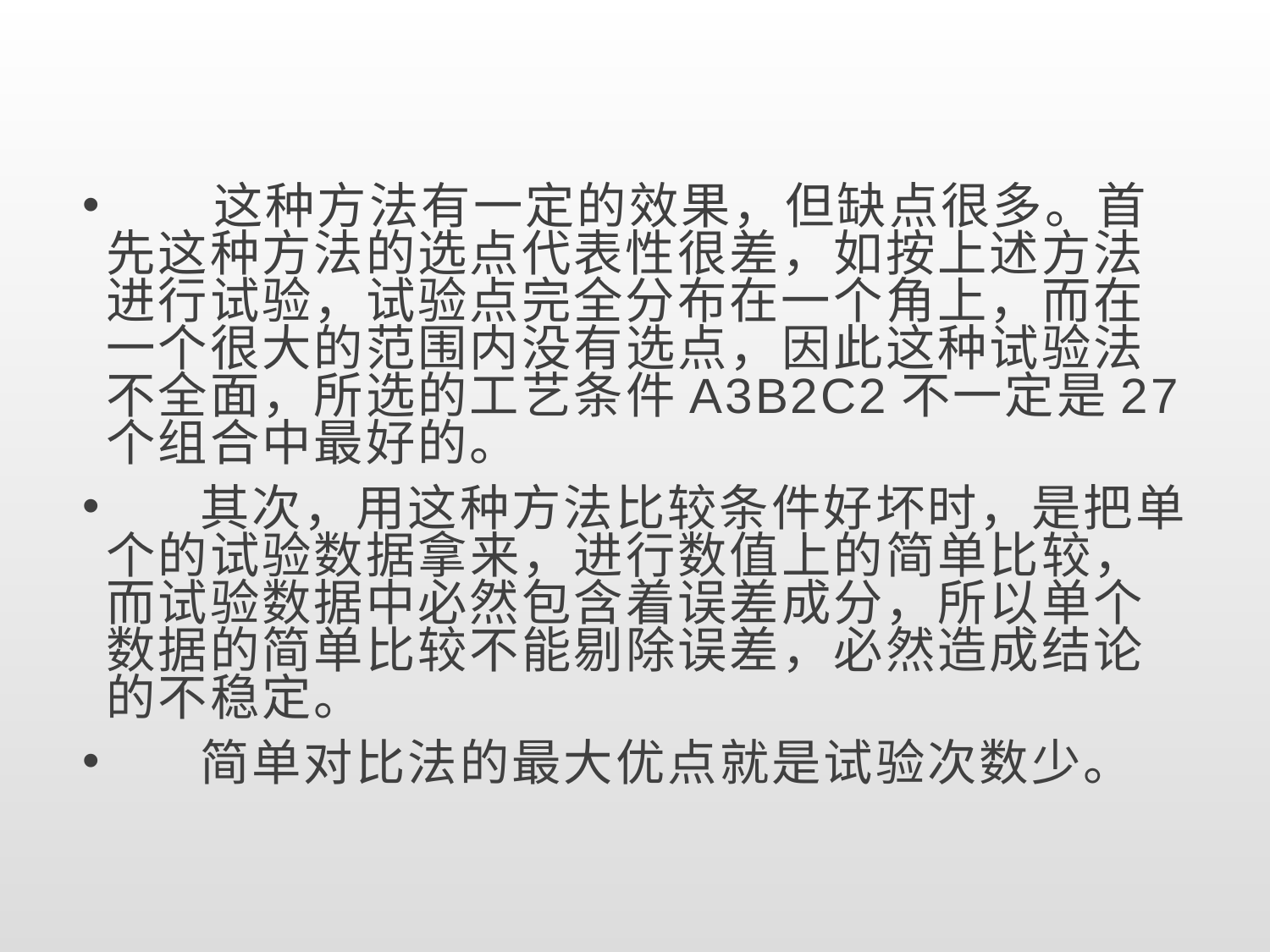

这种方法有一定的效果，但缺点很多。首先这种方法的选点代表性很差，如按上述方法进行试验，试验点完全分布在一个角上，而在一个很大的范围内没有选点，因此这种试验法不全面，所选的工艺条件A3B2C2不一定是27个组合中最好的。
      其次，用这种方法比较条件好坏时，是把单个的试验数据拿来，进行数值上的简单比较，而试验数据中必然包含着误差成分，所以单个数据的简单比较不能剔除误差，必然造成结论的不稳定。
      简单对比法的最大优点就是试验次数少。